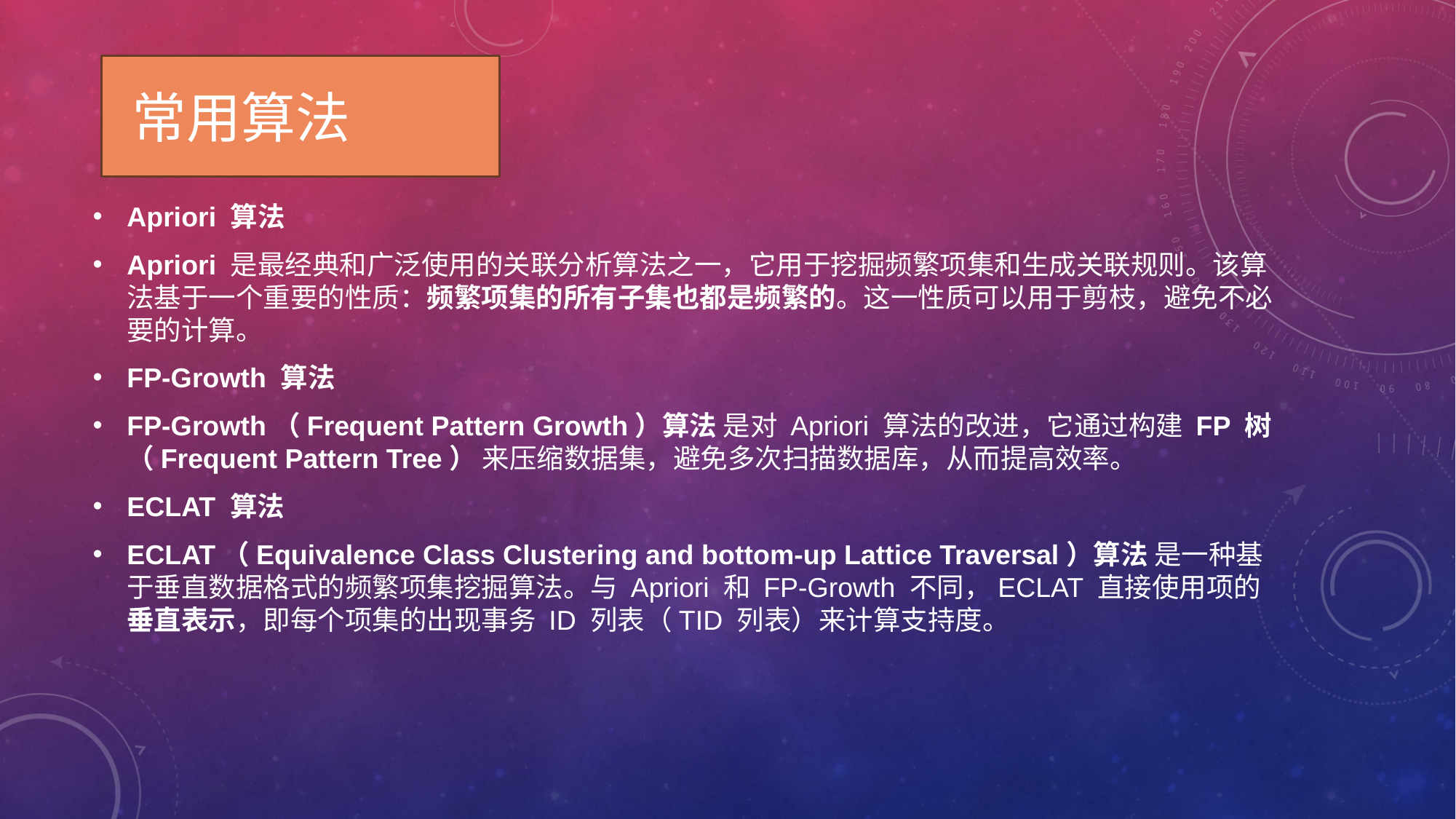

# 常用算法
Apriori 算法
Apriori 是最经典和广泛使用的关联分析算法之一，它用于挖掘频繁项集和生成关联规则。该算法基于一个重要的性质：频繁项集的所有子集也都是频繁的。这一性质可以用于剪枝，避免不必要的计算。
FP-Growth 算法
FP-Growth（Frequent Pattern Growth）算法 是对 Apriori 算法的改进，它通过构建 FP 树（Frequent Pattern Tree） 来压缩数据集，避免多次扫描数据库，从而提高效率。
ECLAT 算法
ECLAT（Equivalence Class Clustering and bottom-up Lattice Traversal）算法 是一种基于垂直数据格式的频繁项集挖掘算法。与 Apriori 和 FP-Growth 不同，ECLAT 直接使用项的垂直表示，即每个项集的出现事务 ID 列表（TID 列表）来计算支持度。